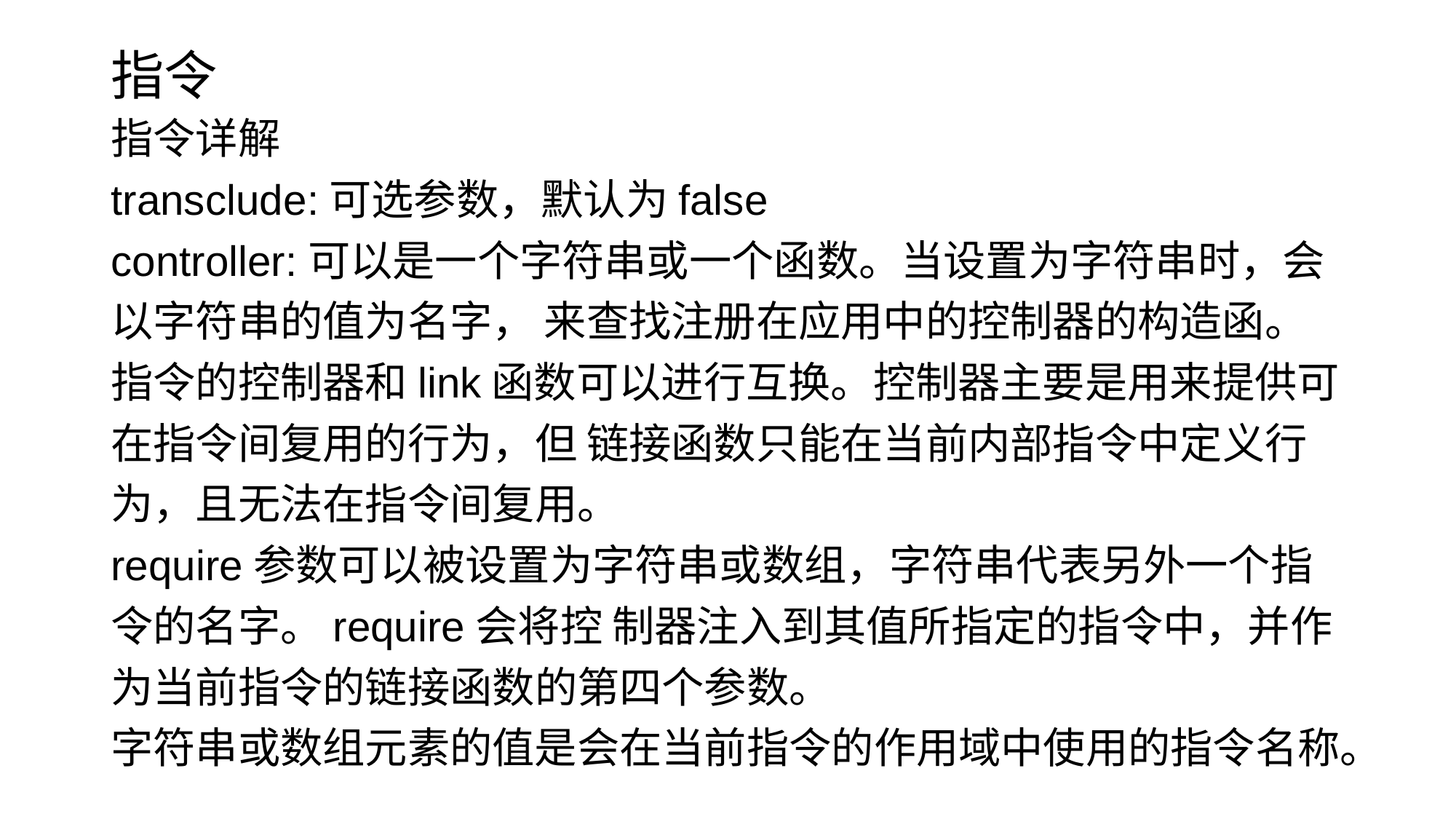

# 指令
指令详解
transclude:可选参数，默认为false
controller:可以是一个字符串或一个函数。当设置为字符串时，会
以字符串的值为名字， 来查找注册在应用中的控制器的构造函。
指令的控制器和link函数可以进行互换。控制器主要是用来提供可
在指令间复用的行为，但 链接函数只能在当前内部指令中定义行
为，且无法在指令间复用。
require参数可以被设置为字符串或数组，字符串代表另外一个指
令的名字。require会将控 制器注入到其值所指定的指令中，并作
为当前指令的链接函数的第四个参数。
字符串或数组元素的值是会在当前指令的作用域中使用的指令名称。